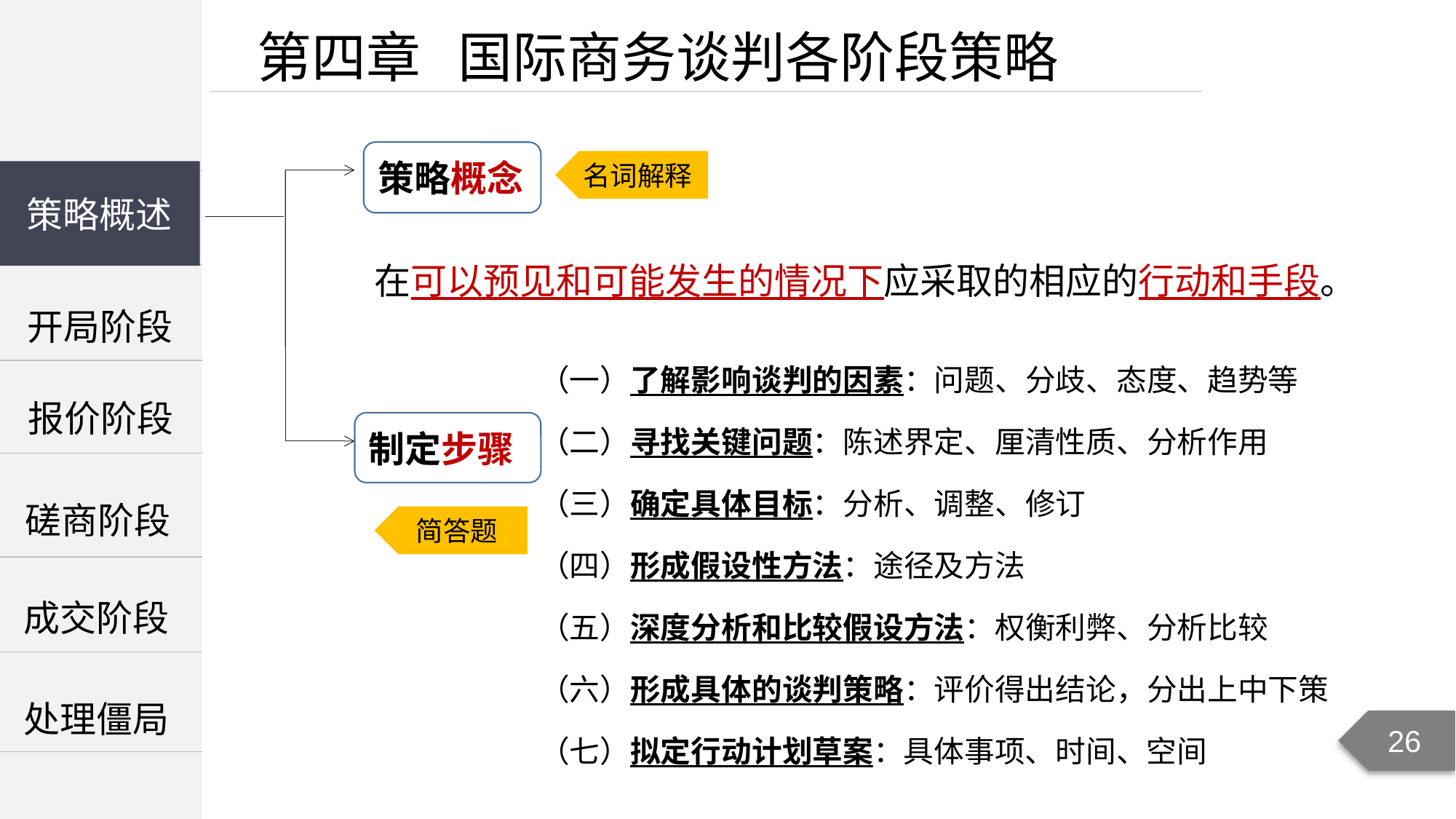

第四章   国际商务谈判各阶段策略
策略概念
名词解释
策略概述

|  |
| --- |
|  |
|  |
策略概述
在可以预见和可能发生的情况下应采取的相应的行动和手段。
开局阶段
（一）了解影响谈判的因素：问题、分歧、态度、趋势等
（二）寻找关键问题：陈述界定、厘清性质、分析作用
（三）确定具体目标：分析、调整、修订
（四）形成假设性方法：途径及方法
（五）深度分析和比较假设方法：权衡利弊、分析比较
（六）形成具体的谈判策略：评价得出结论，分出上中下策
（七）拟定行动计划草案：具体事项、时间、空间
报价阶段

制定步骤
磋商阶段

简答题
成交阶段

处理僵局
26